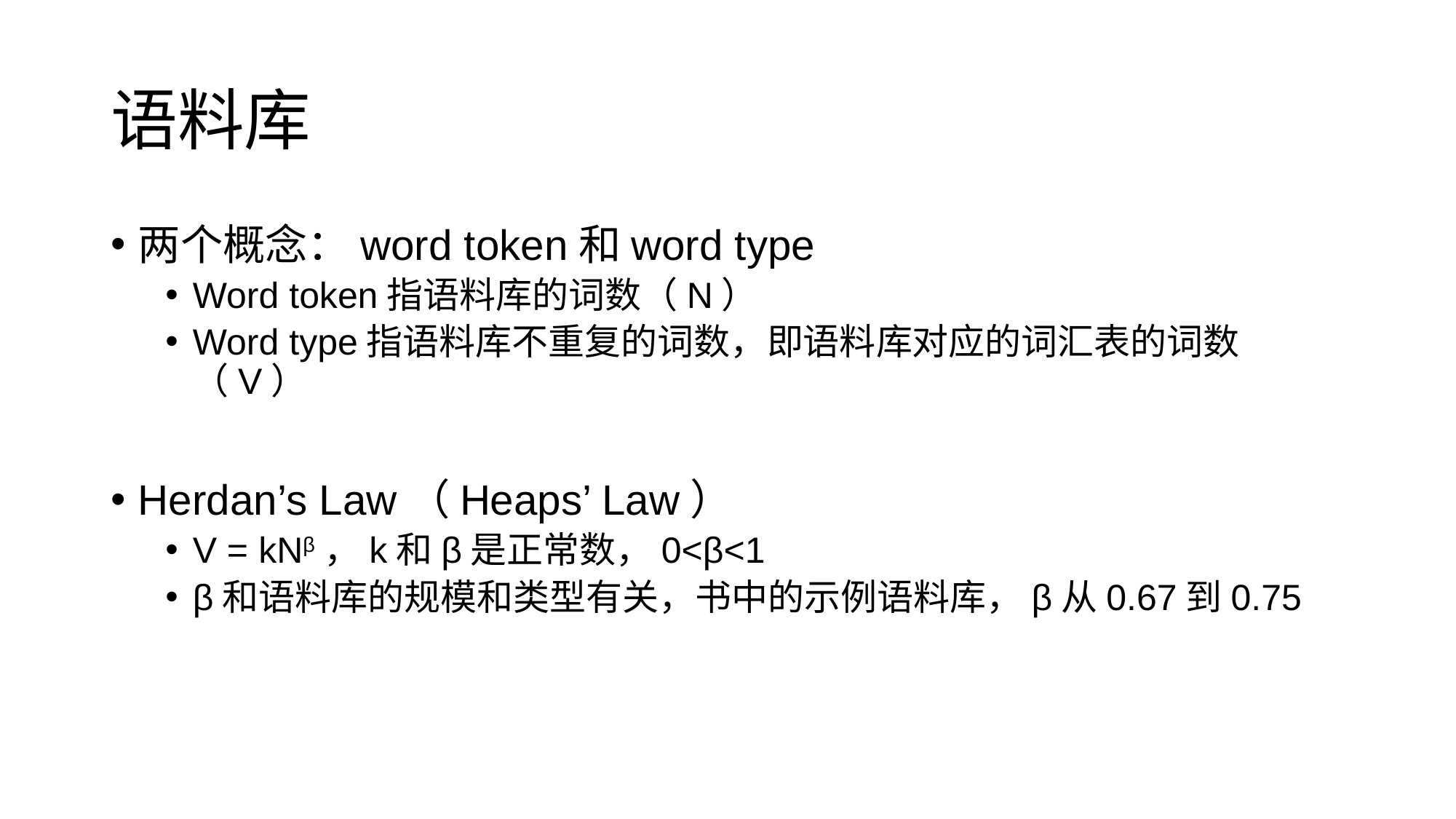

# 语料库
两个概念：word token和word type
Word token指语料库的词数（N）
Word type指语料库不重复的词数，即语料库对应的词汇表的词数（V）

Herdan’s Law（Heaps’ Law）
V = kNβ，k和β是正常数，0<β<1
β和语料库的规模和类型有关，书中的示例语料库，β从0.67到0.75